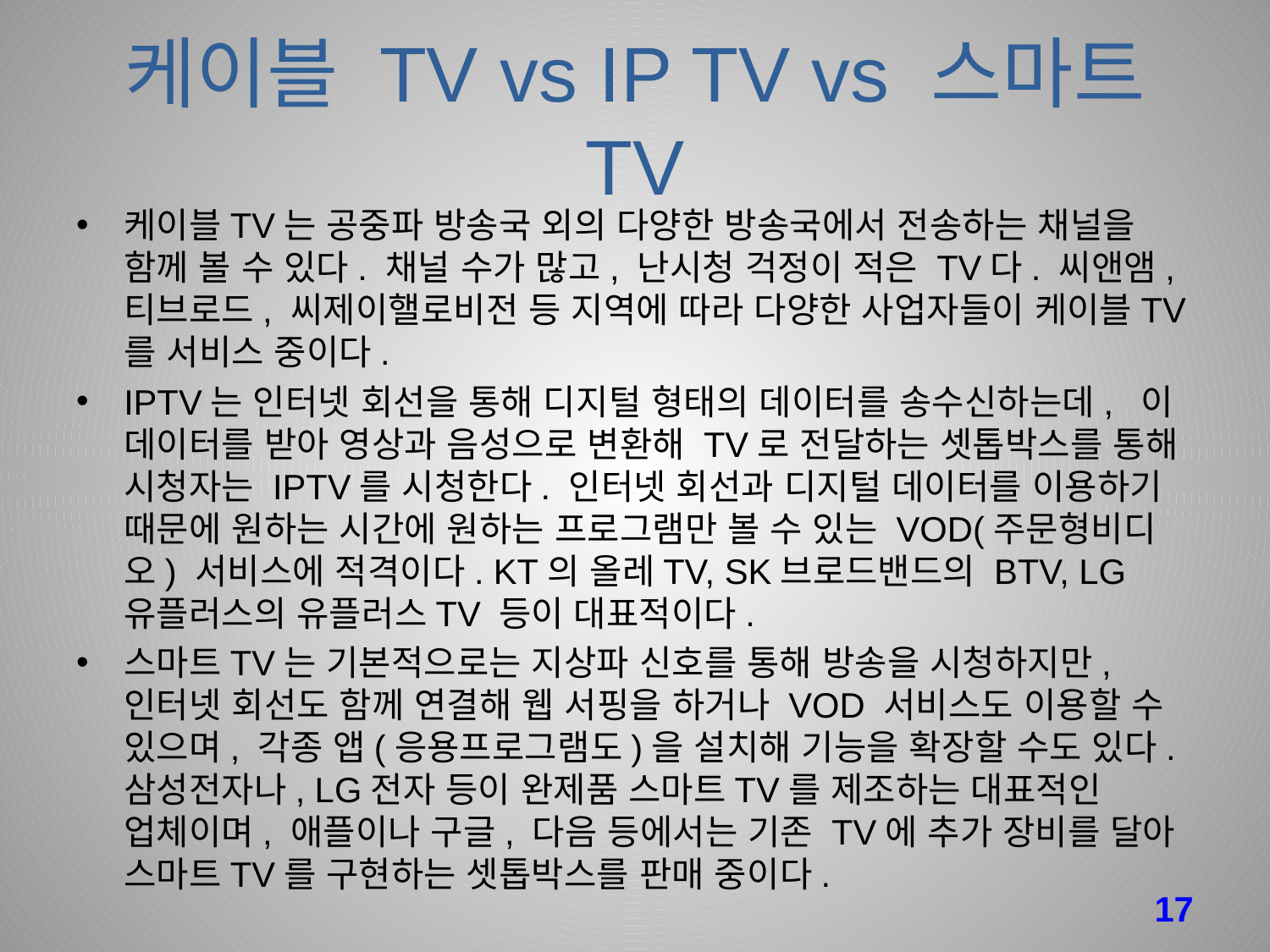

# 케이블 TV vs IP TV vs 스마트 TV
케이블TV는 공중파 방송국 외의 다양한 방송국에서 전송하는 채널을 함께 볼 수 있다. 채널 수가 많고, 난시청 걱정이 적은 TV다. 씨앤앰, 티브로드, 씨제이핼로비전 등 지역에 따라 다양한 사업자들이 케이블TV를 서비스 중이다.
IPTV는 인터넷 회선을 통해 디지털 형태의 데이터를 송수신하는데,  이 데이터를 받아 영상과 음성으로 변환해 TV로 전달하는 셋톱박스를 통해 시청자는 IPTV를 시청한다. 인터넷 회선과 디지털 데이터를 이용하기 때문에 원하는 시간에 원하는 프로그램만 볼 수 있는 VOD(주문형비디오) 서비스에 적격이다. KT의 올레TV, SK브로드밴드의 BTV, LG유플러스의 유플러스TV 등이 대표적이다.
스마트TV는 기본적으로는 지상파 신호를 통해 방송을 시청하지만, 인터넷 회선도 함께 연결해 웹 서핑을 하거나 VOD 서비스도 이용할 수 있으며, 각종 앱(응용프로그램도)을 설치해 기능을 확장할 수도 있다.  삼성전자나, LG전자 등이 완제품 스마트TV를 제조하는 대표적인 업체이며, 애플이나 구글, 다음 등에서는 기존 TV에 추가 장비를 달아 스마트TV를 구현하는 셋톱박스를 판매 중이다.
17